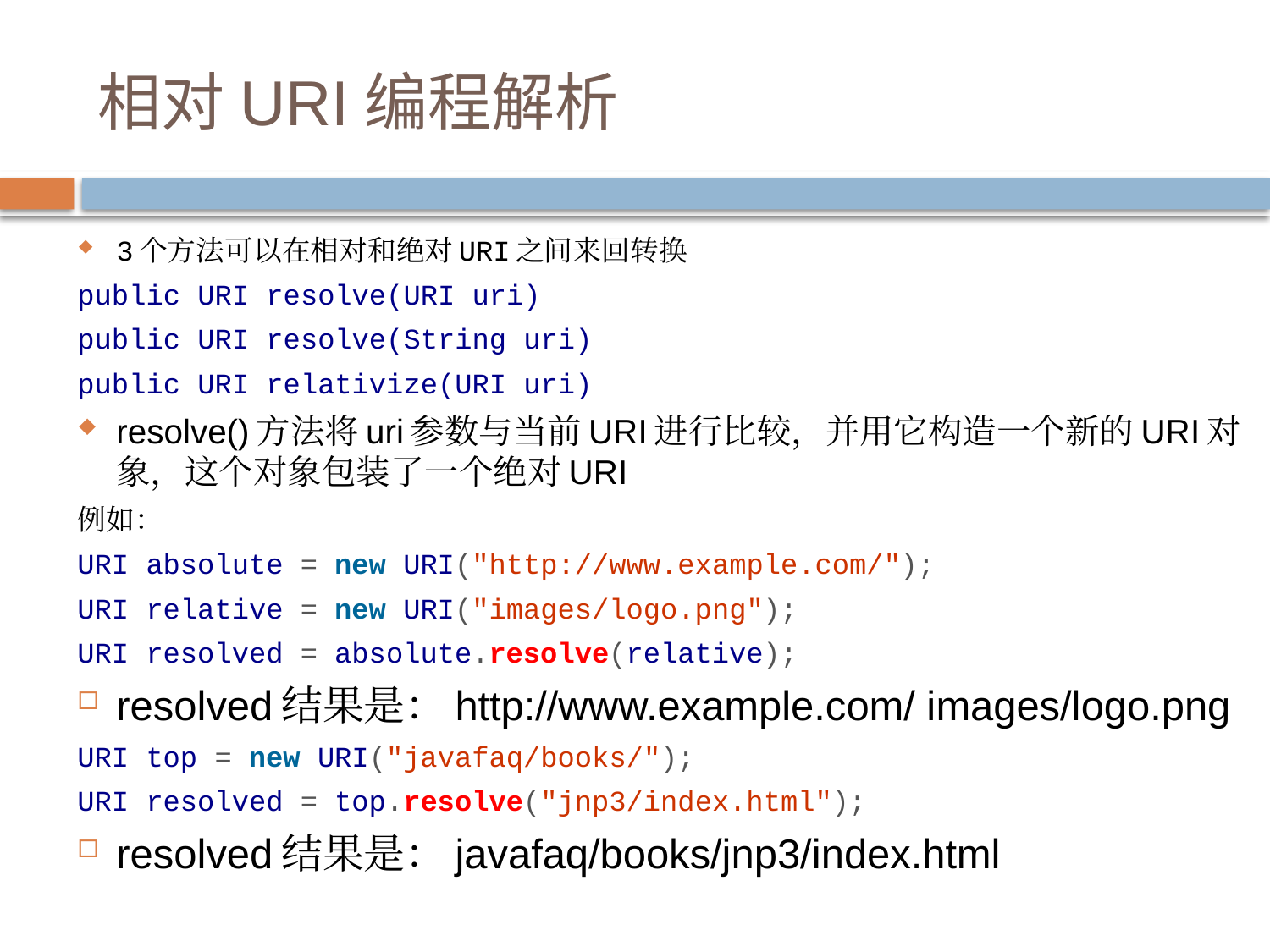

# 相对URI编程解析

3个方法可以在相对和绝对URI之间来回转换
public URI resolve(URI uri)
public URI resolve(String uri)
public URI relativize(URI uri)
resolve()方法将uri参数与当前URI进行比较，并用它构造一个新的URI对象，这个对象包装了一个绝对URI
例如：
URI absolute = new URI("http://www.example.com/");
URI relative = new URI("images/logo.png");
URI resolved = absolute.resolve(relative);
resolved结果是：http://www.example.com/ images/logo.png
URI top = new URI("javafaq/books/");
URI resolved = top.resolve("jnp3/index.html");
resolved结果是：javafaq/books/jnp3/index.html